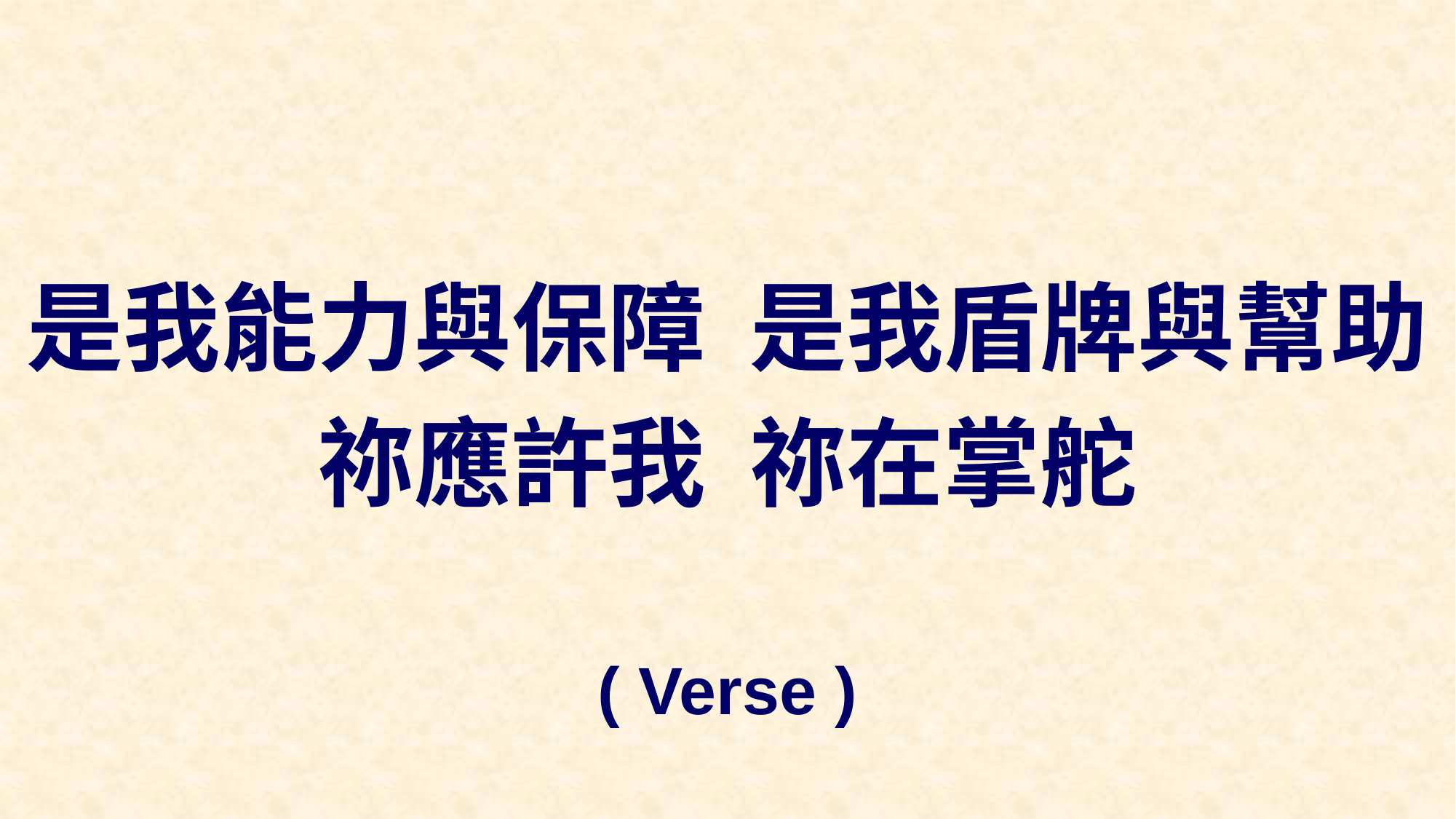

是我能力與保障  是我盾牌與幫助
祢應許我  祢在掌舵
( Verse )